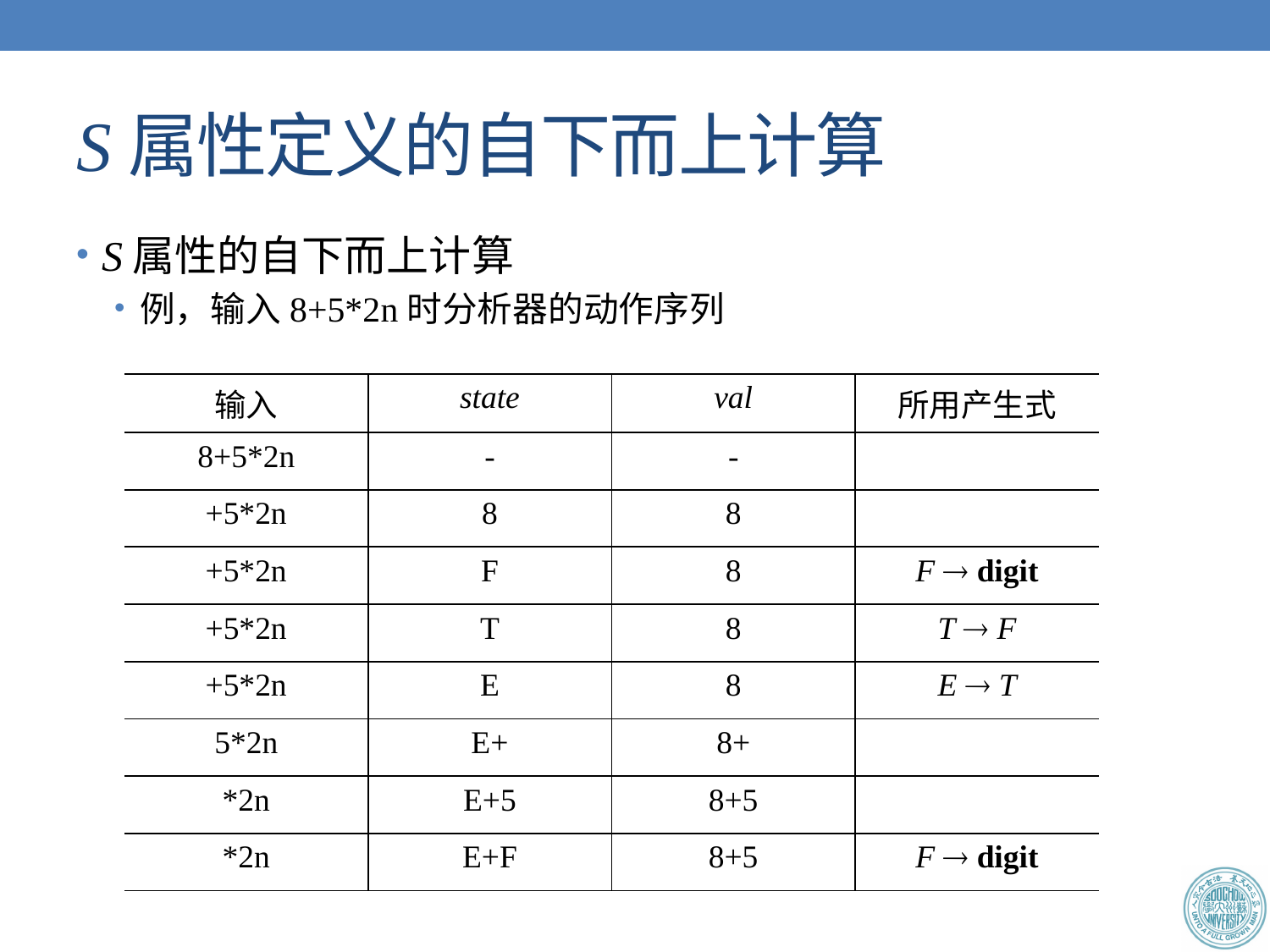

# S属性定义的自下而上计算
S属性的自下而上计算
例，输入8+5*2n时分析器的动作序列

| 输入 | state | val | 所用产生式 |
| --- | --- | --- | --- |
| 8+5\*2n | - | - |  |
| +5\*2n | 8 | 8 |  |
| +5\*2n | F | 8 | F → digit |
| +5\*2n | T | 8 | T → F |
| +5\*2n | E | 8 | E → T |
| 5\*2n | E+ | 8+ |  |
| \*2n | E+5 | 8+5 |  |
| \*2n | E+F | 8+5 | F → digit |